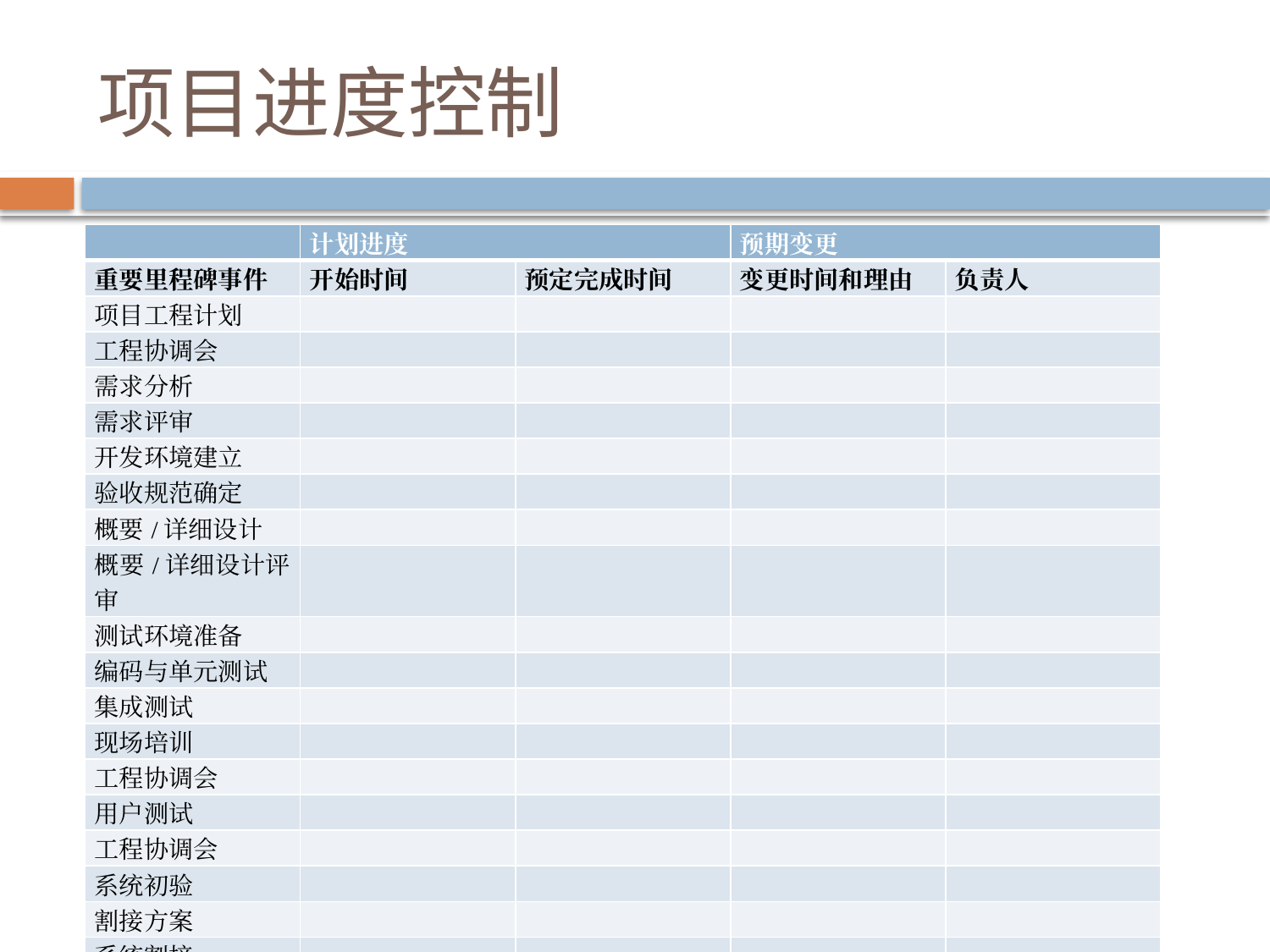

# 项目进度控制
|  | 计划进度 |  | 预期变更 |  |
| --- | --- | --- | --- | --- |
| 重要里程碑事件 | 开始时间 | 预定完成时间 | 变更时间和理由 | 负责人 |
| 项目工程计划 |  |  |  |  |
| 工程协调会 |  |  |  |  |
| 需求分析 |  |  |  |  |
| 需求评审 |  |  |  |  |
| 开发环境建立 |  |  |  |  |
| 验收规范确定 |  |  |  |  |
| 概要/详细设计 |  |  |  |  |
| 概要/详细设计评审 |  |  |  |  |
| 测试环境准备 |  |  |  |  |
| 编码与单元测试 |  |  |  |  |
| 集成测试 |  |  |  |  |
| 现场培训 |  |  |  |  |
| 工程协调会 |  |  |  |  |
| 用户测试 |  |  |  |  |
| 工程协调会 |  |  |  |  |
| 系统初验 |  |  |  |  |
| 割接方案 |  |  |  |  |
| 系统割接 |  |  |  |  |
| 系统终验 |  |  |  |  |